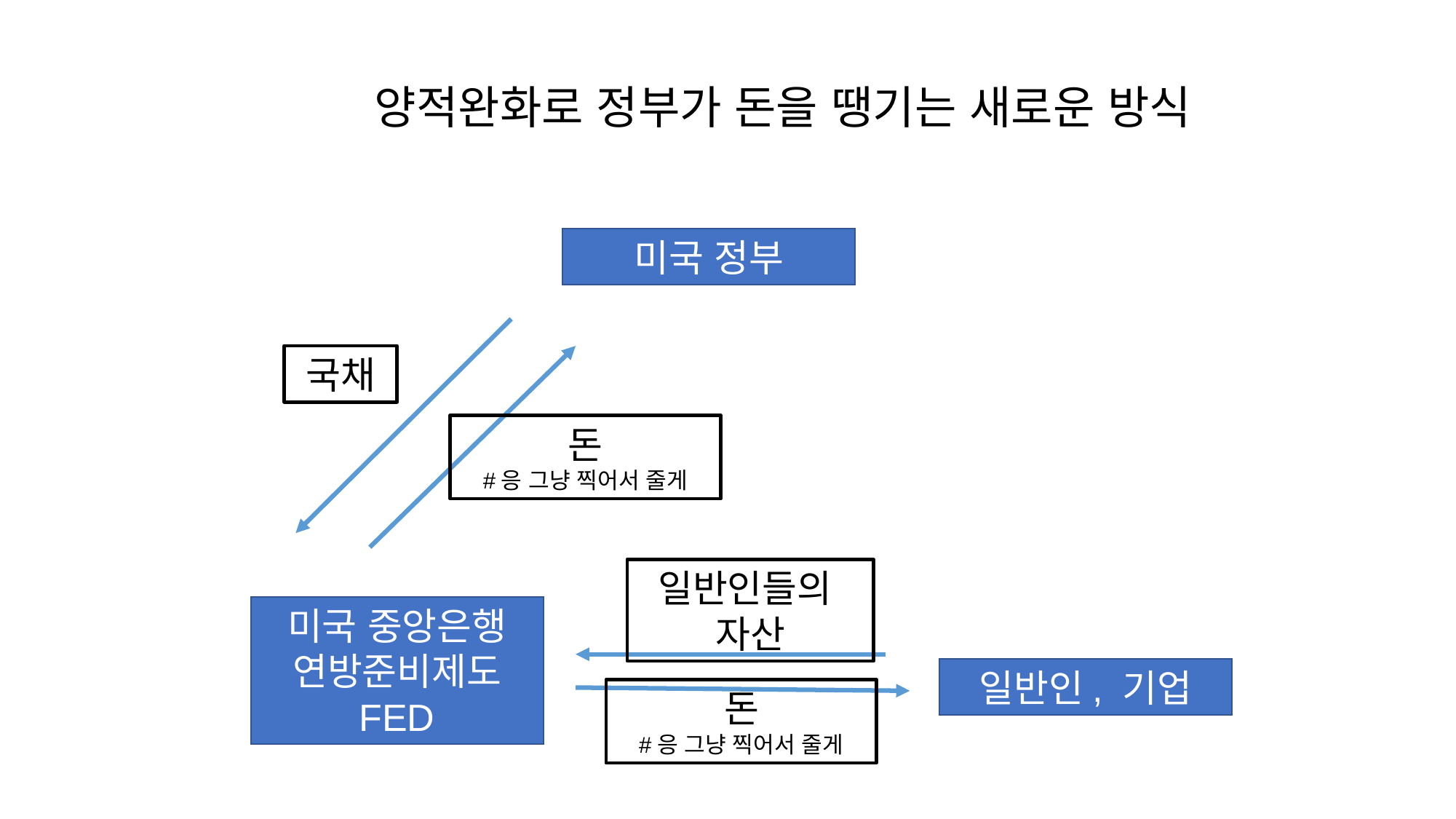

양적완화로 정부가 돈을 땡기는 새로운 방식
미국 정부
국채
돈
#응 그냥 찍어서 줄게
일반인들의
자산
미국 중앙은행
연방준비제도
FED
일반인, 기업
돈
#응 그냥 찍어서 줄게